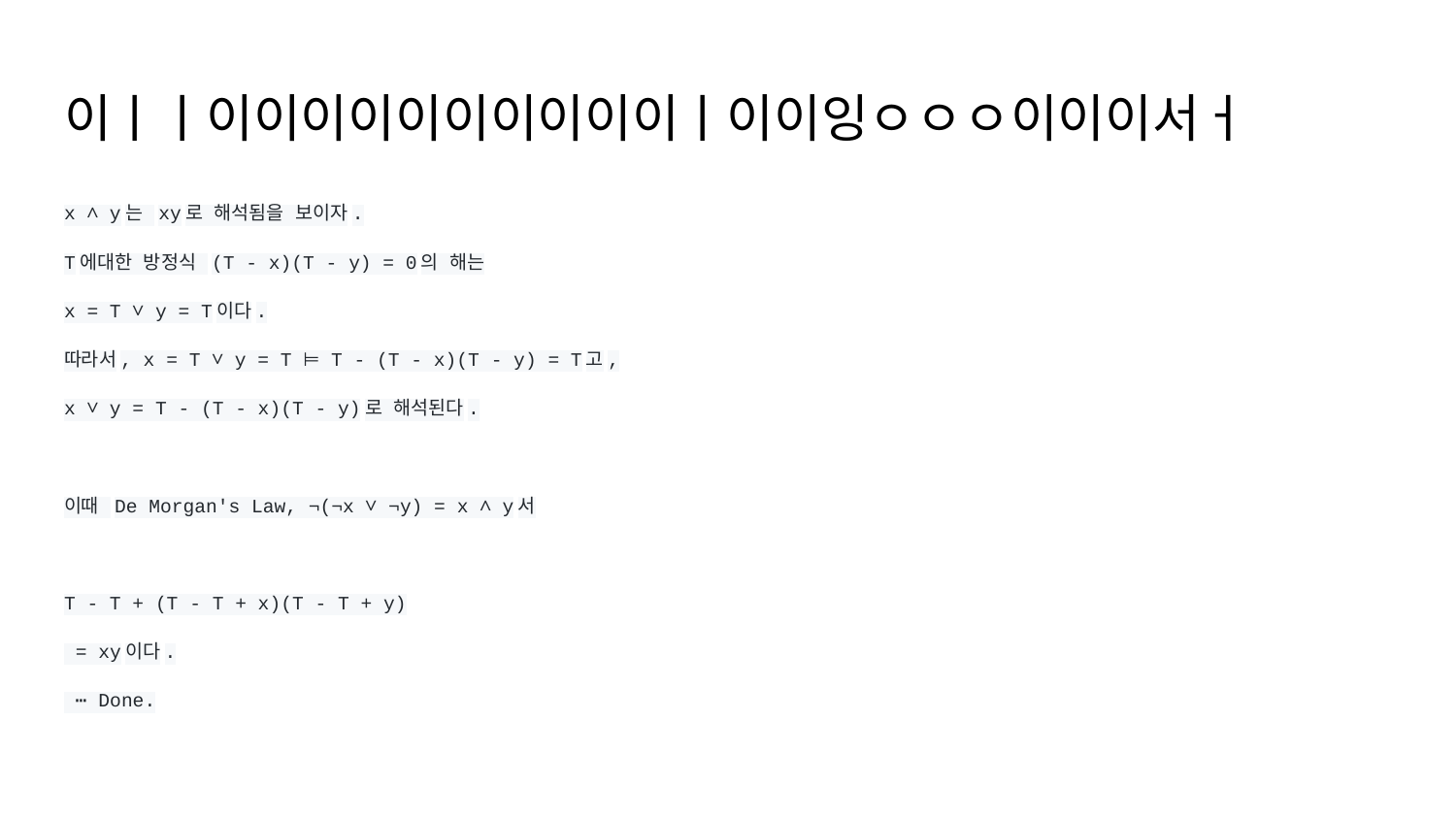

# 이ㅣㅣ이이이이이이이이이이ㅣ이이잉ㅇㅇㅇ이이이서ㅓ
x ∧ y는 xy로 해석됨을 보이자.
T에대한 방정식 (T - x)(T - y) = 0의 해는
x = T ∨ y = T이다.
따라서, x = T ∨ y = T ⊨ T - (T - x)(T - y) = T고,
x ∨ y = T - (T - x)(T - y)로 해석된다.

이때 De Morgan's Law, ¬(¬x ∨ ¬y) = x ∧ y서

T - T + (T - T + x)(T - T + y)
 = xy이다.
 ⋯ Done.